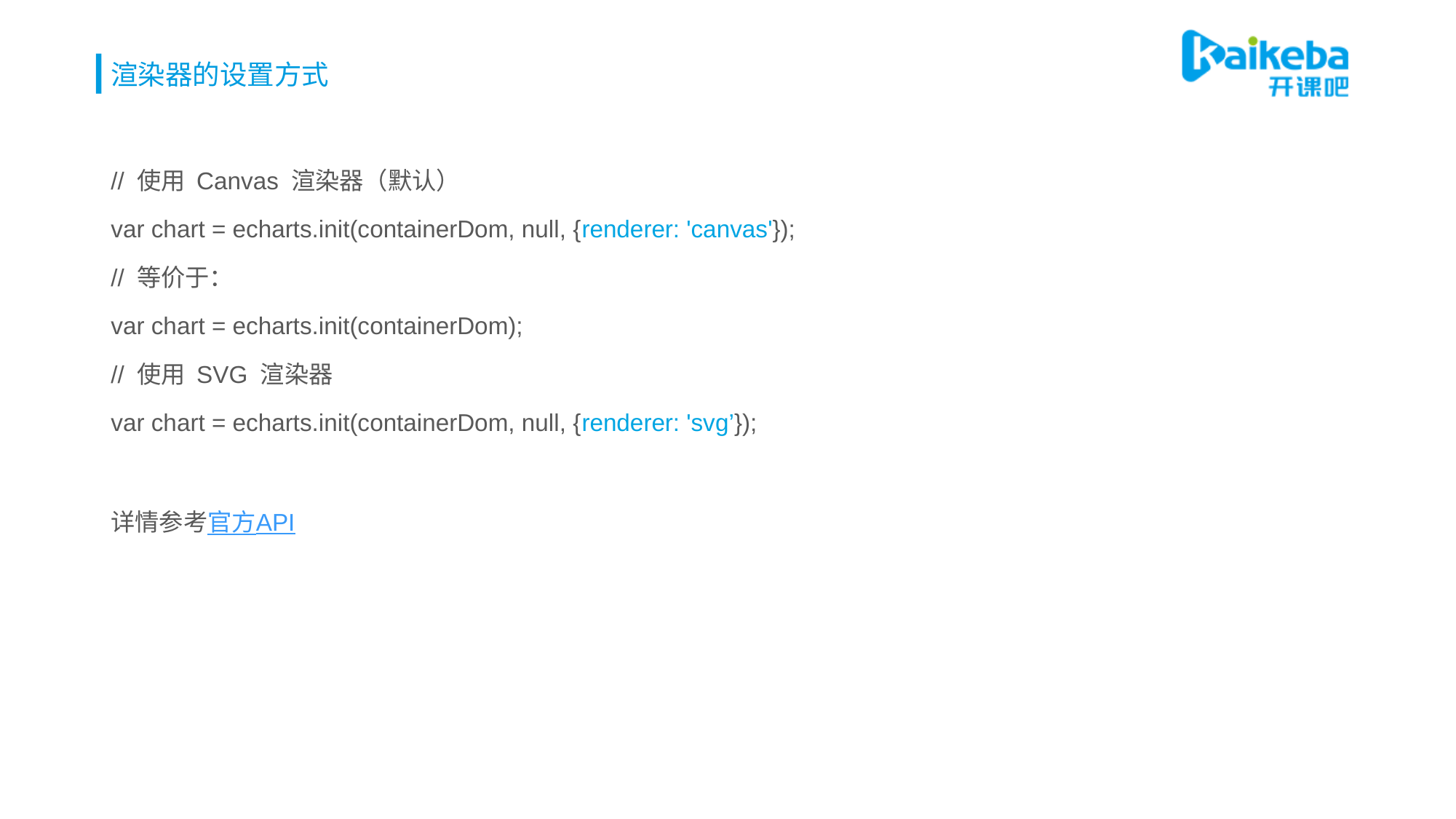

# 渲染器的设置方式
// 使用 Canvas 渲染器（默认）
var chart = echarts.init(containerDom, null, {renderer: 'canvas'});
// 等价于：
var chart = echarts.init(containerDom);
// 使用 SVG 渲染器
var chart = echarts.init(containerDom, null, {renderer: 'svg’});

详情参考官方API